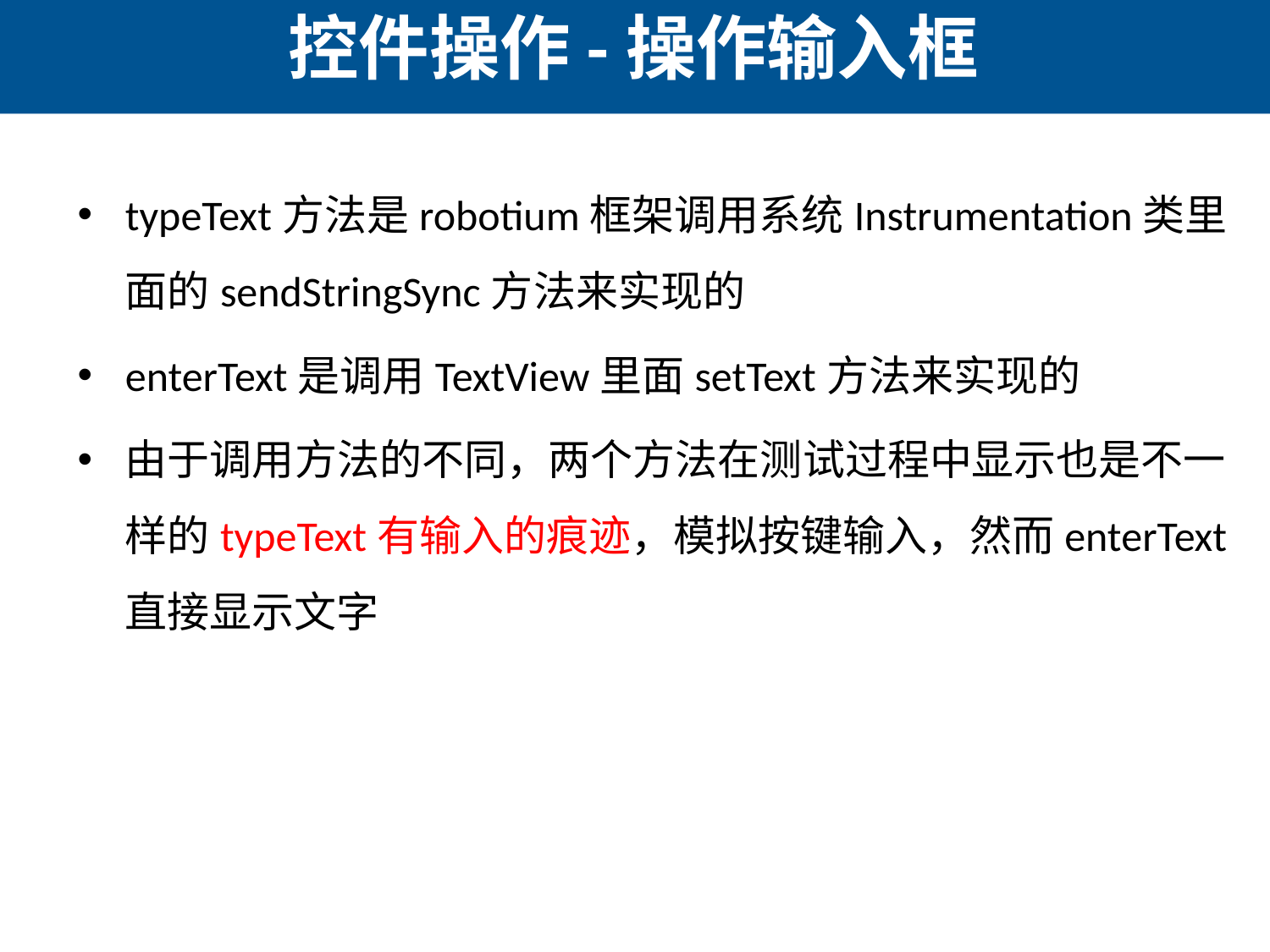

# 控件操作-操作输入框
typeText方法是robotium框架调用系统Instrumentation类里面的sendStringSync方法来实现的
enterText是调用TextView里面setText方法来实现的
由于调用方法的不同，两个方法在测试过程中显示也是不一样的typeText有输入的痕迹，模拟按键输入，然而enterText直接显示文字